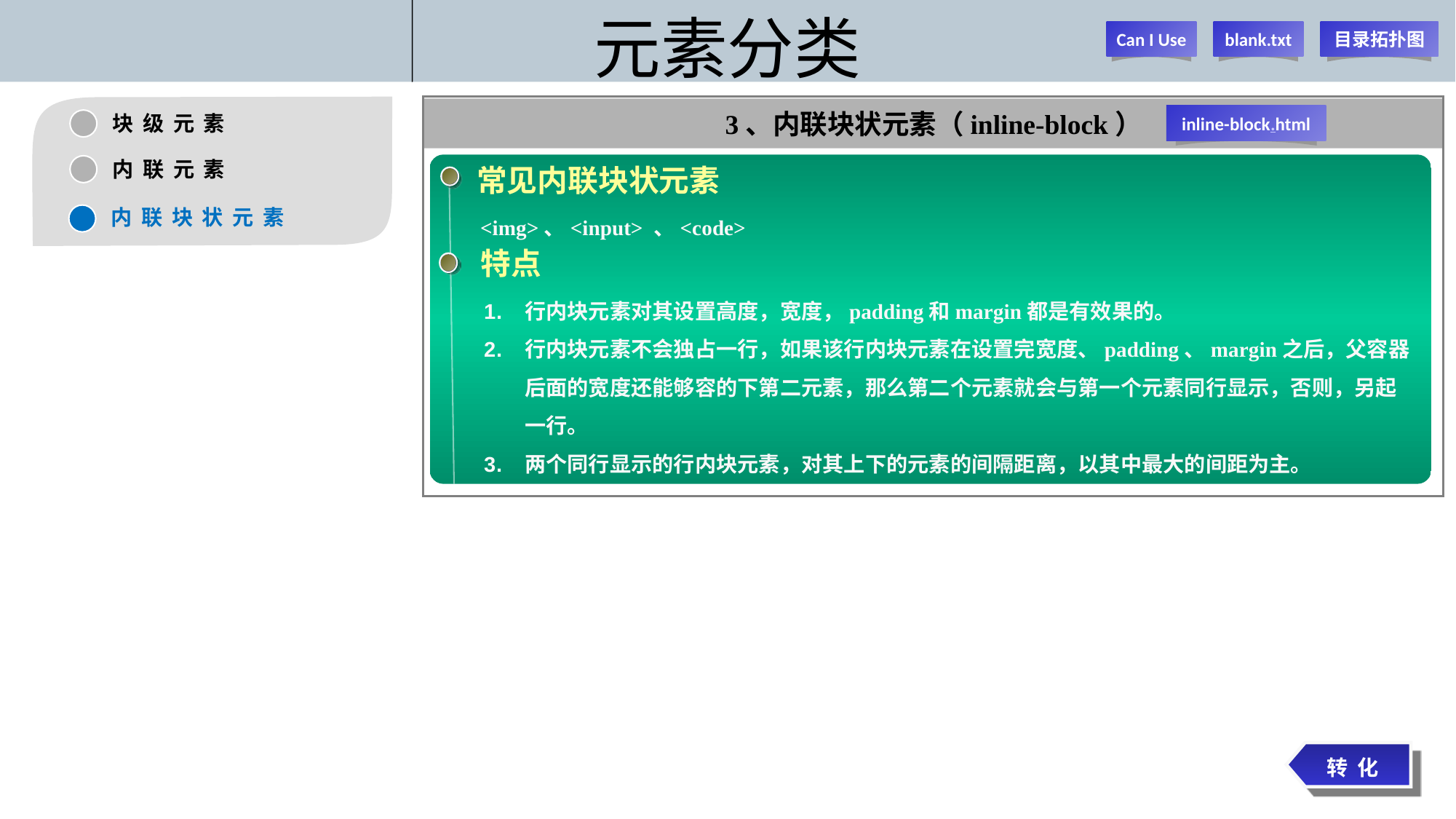

# 元素分类
Can I Use

blank.txt

目录拓扑图

3、内联块状元素（inline-block）
块级元素
inline-block.html

内联元素

常见内联块状元素

<img>、<input> 、<code>
内联块状元素

特点

行内块元素对其设置高度，宽度，padding和margin都是有效果的。
行内块元素不会独占一行，如果该行内块元素在设置完宽度、padding、margin之后，父容器后面的宽度还能够容的下第二元素，那么第二个元素就会与第一个元素同行显示，否则，另起一行。
两个同行显示的行内块元素，对其上下的元素的间隔距离，以其中最大的间距为主。

转化